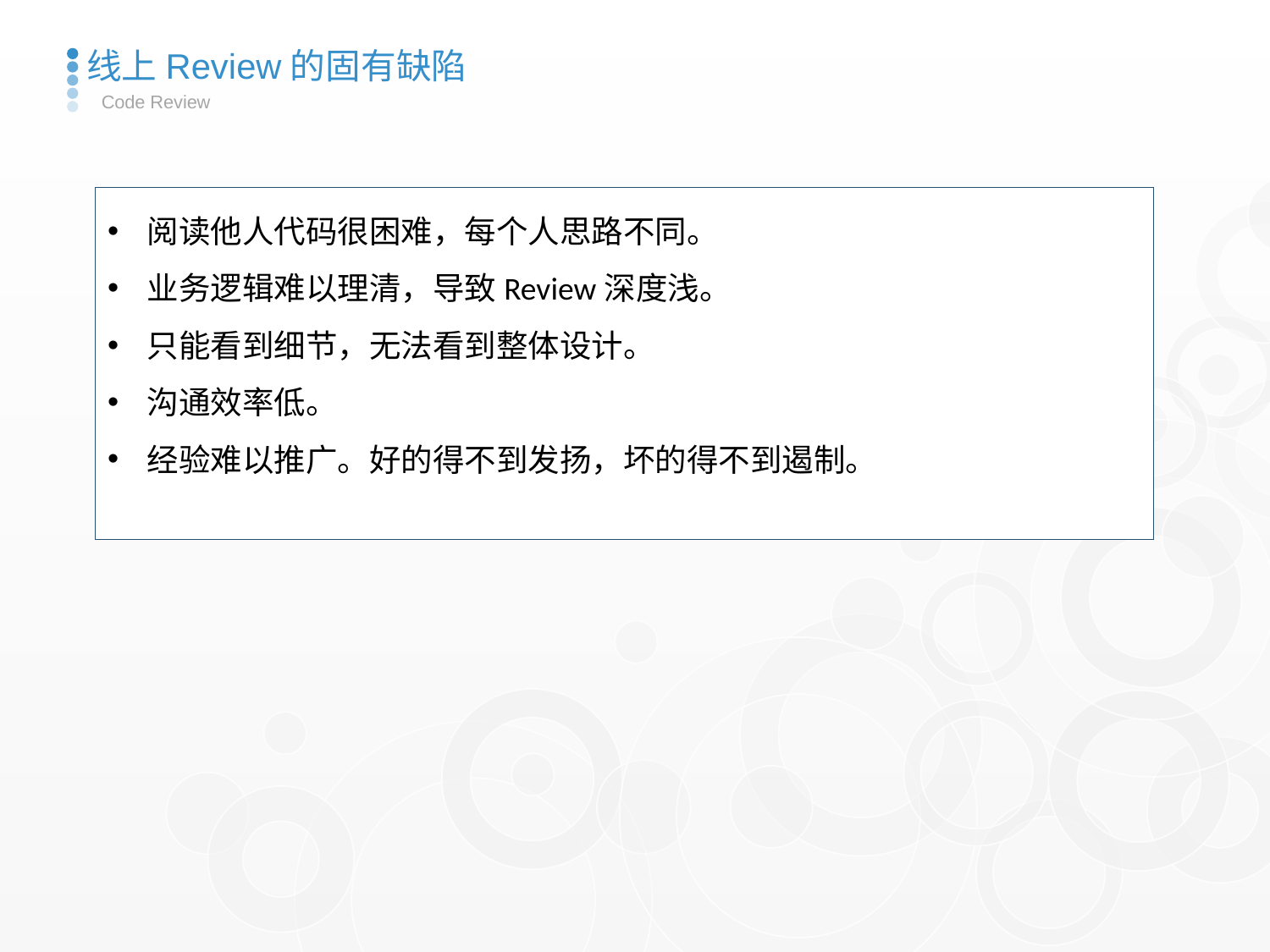

线上Review的固有缺陷
Code Review
阅读他人代码很困难，每个人思路不同。
业务逻辑难以理清，导致Review深度浅。
只能看到细节，无法看到整体设计。
沟通效率低。
经验难以推广。好的得不到发扬，坏的得不到遏制。